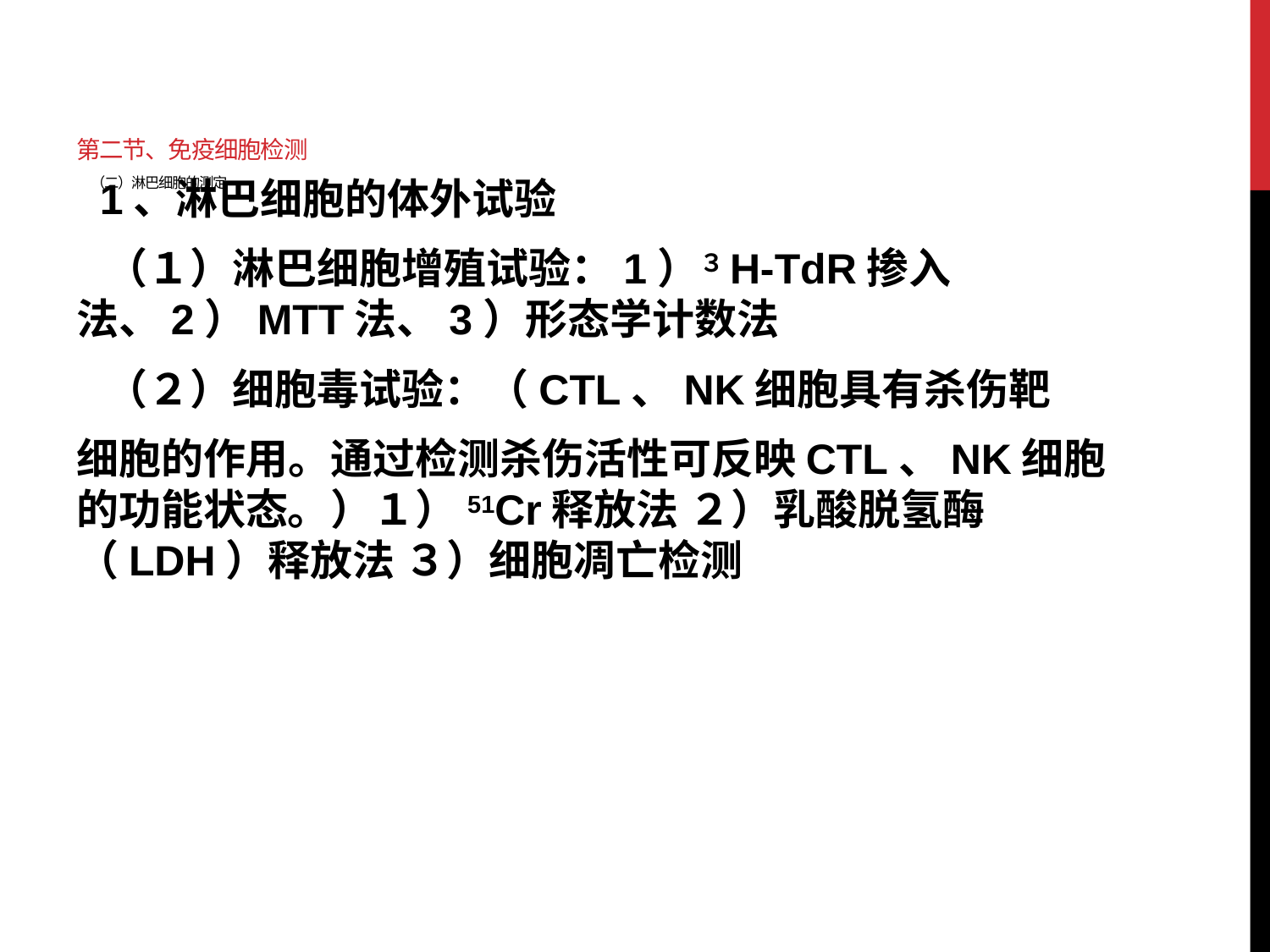

# 第二节、免疫细胞检测 （二）淋巴细胞的测定
  1、淋巴细胞的体外试验
  （１）淋巴细胞增殖试验：1）３H‐TdR掺入法、2）MTT法、3）形态学计数法
  （２）细胞毒试验：（CTL、NK细胞具有杀伤靶
细胞的作用。通过检测杀伤活性可反映CTL、NK细胞的功能状态。）１）51Cr释放法 ２）乳酸脱氢酶（LDH）释放法 ３）细胞凋亡检测